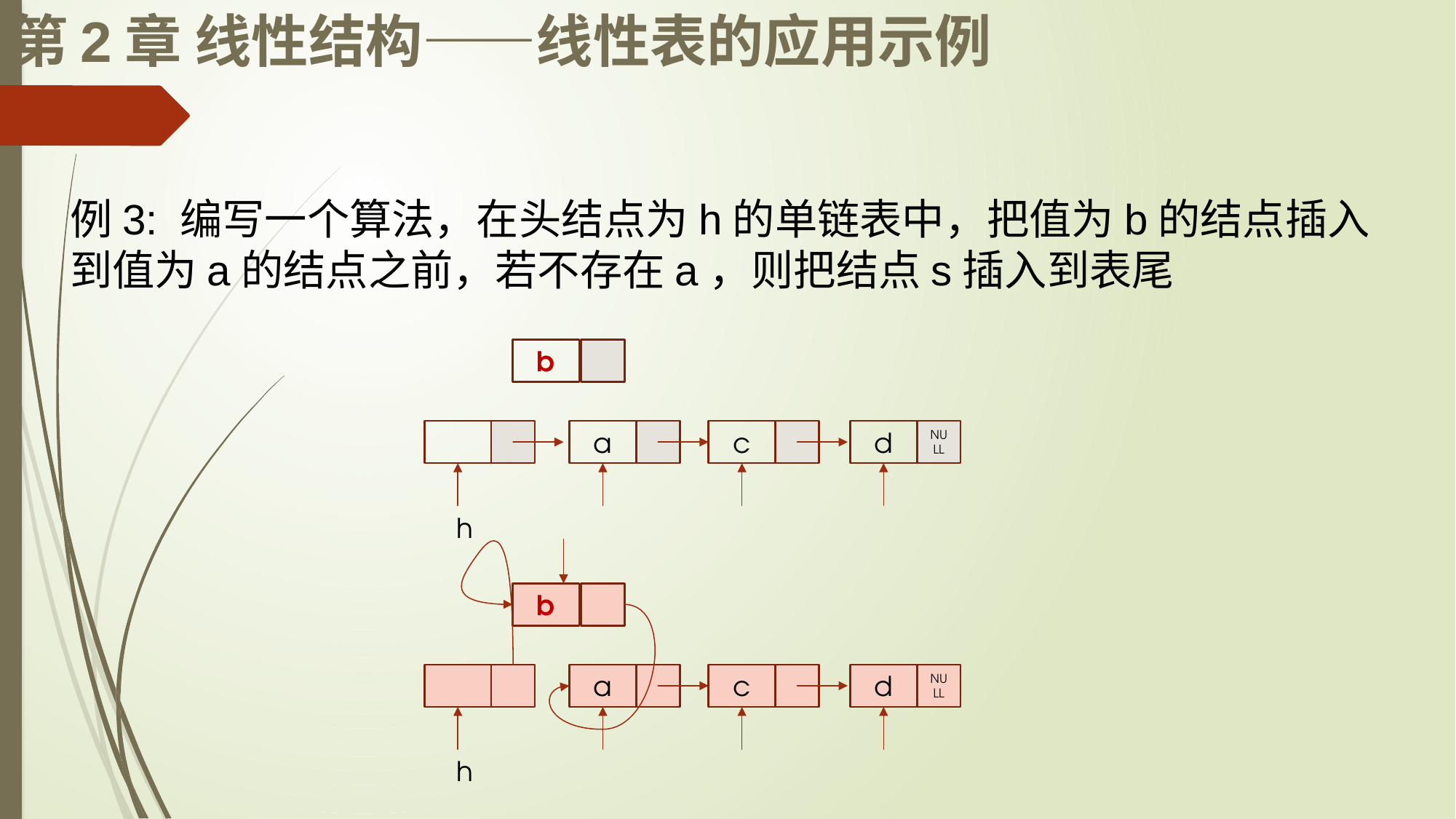

第2章 线性结构——线性表的应用示例
例3: 编写一个算法，在头结点为h的单链表中，把值为b的结点插入到值为a的结点之前，若不存在a，则把结点s插入到表尾
b

h
a

c

d
NULL
b

h
a

c

d
NULL